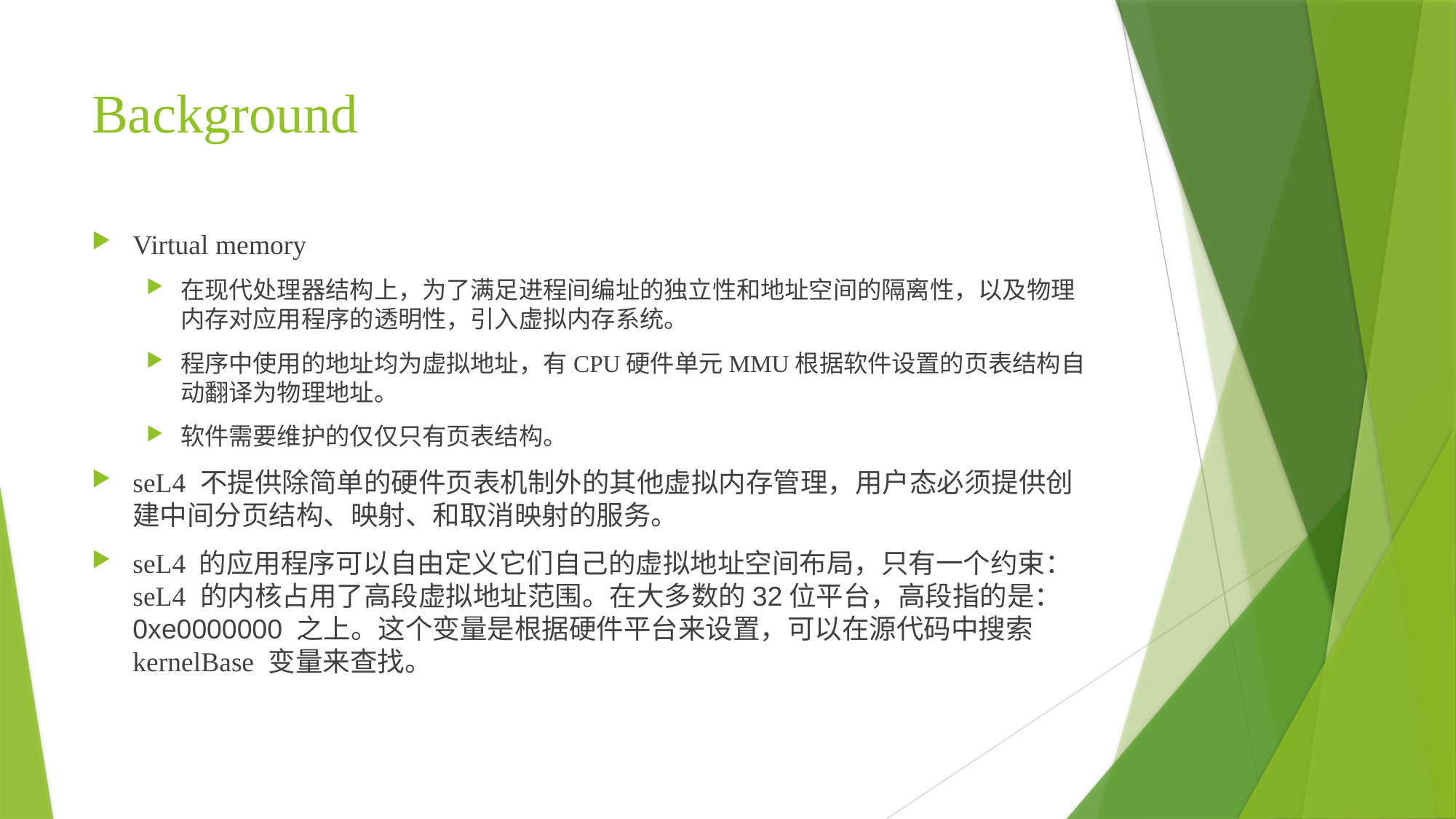

# Background
Virtual memory
在现代处理器结构上，为了满足进程间编址的独立性和地址空间的隔离性，以及物理内存对应用程序的透明性，引入虚拟内存系统。
程序中使用的地址均为虚拟地址，有CPU硬件单元MMU根据软件设置的页表结构自动翻译为物理地址。
软件需要维护的仅仅只有页表结构。
seL4 不提供除简单的硬件页表机制外的其他虚拟内存管理，用户态必须提供创建中间分页结构、映射、和取消映射的服务。
seL4 的应用程序可以自由定义它们自己的虚拟地址空间布局，只有一个约束：seL4 的内核占用了高段虚拟地址范围。在大多数的32位平台，高段指的是：0xe0000000 之上。这个变量是根据硬件平台来设置，可以在源代码中搜索 kernelBase 变量来查找。